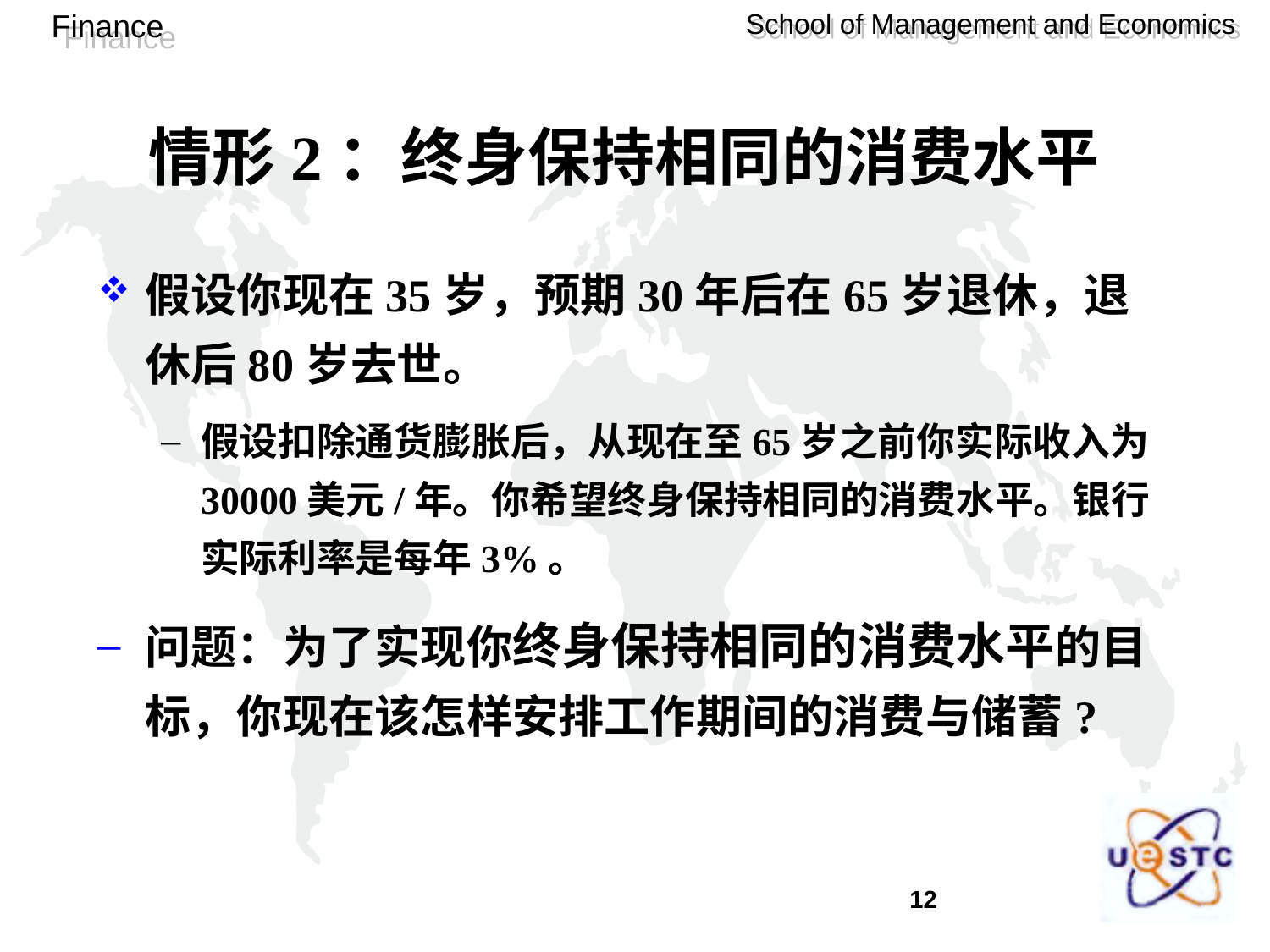

# 情形2：终身保持相同的消费水平
假设你现在35岁，预期30年后在65岁退休，退休后80岁去世。
假设扣除通货膨胀后，从现在至65岁之前你实际收入为30000美元/年。你希望终身保持相同的消费水平。银行实际利率是每年3%。
问题：为了实现你终身保持相同的消费水平的目标，你现在该怎样安排工作期间的消费与储蓄?